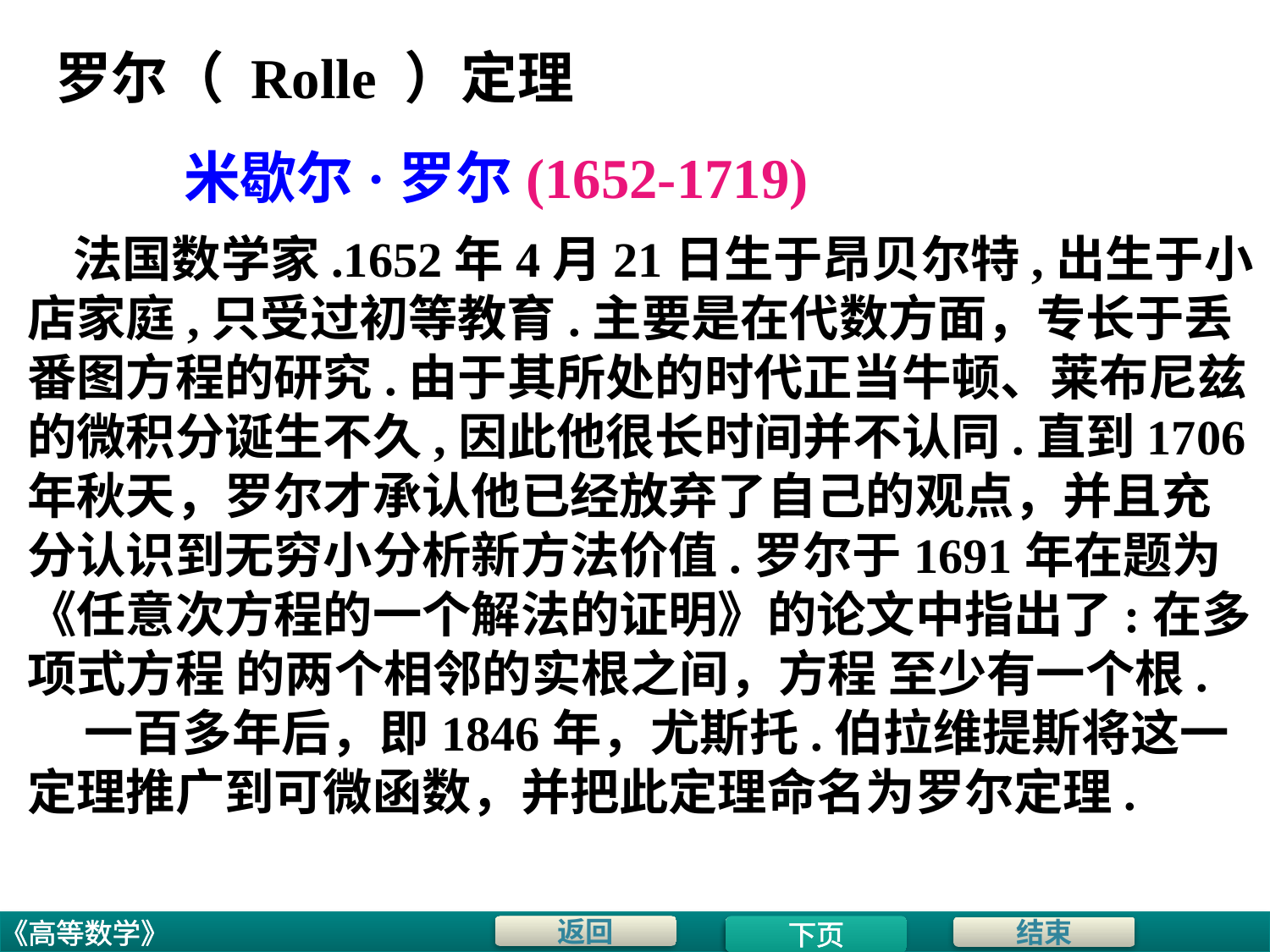

# 罗尔（ Rolle ）定理
米歇尔·罗尔(1652-1719)
   法国数学家.1652年4月21日生于昂贝尔特,出生于小店家庭,只受过初等教育.主要是在代数方面，专长于丢番图方程的研究.由于其所处的时代正当牛顿、莱布尼兹的微积分诞生不久,因此他很长时间并不认同.直到1706年秋天，罗尔才承认他已经放弃了自己的观点，并且充分认识到无穷小分析新方法价值.罗尔于1691年在题为《任意次方程的一个解法的证明》的论文中指出了:在多项式方程 的两个相邻的实根之间，方程 至少有一个根.
    一百多年后，即1846年，尤斯托.伯拉维提斯将这一定理推广到可微函数，并把此定理命名为罗尔定理.

下页